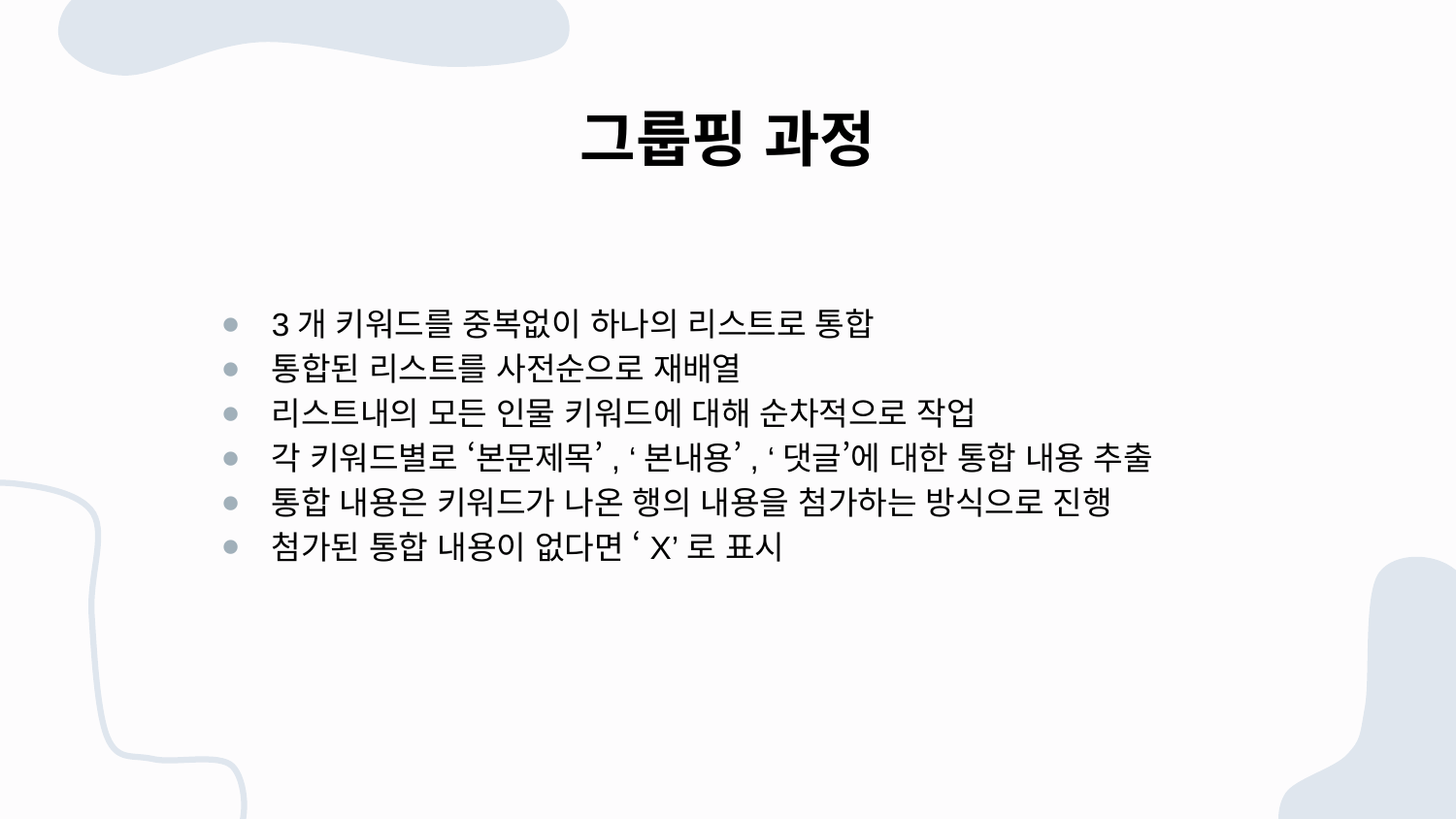

# 그룹핑 과정
3개 키워드를 중복없이 하나의 리스트로 통합
통합된 리스트를 사전순으로 재배열
리스트내의 모든 인물 키워드에 대해 순차적으로 작업
각 키워드별로 ‘본문제목’, ‘본내용’, ‘댓글’에 대한 통합 내용 추출
통합 내용은 키워드가 나온 행의 내용을 첨가하는 방식으로 진행
첨가된 통합 내용이 없다면 ‘X’로 표시